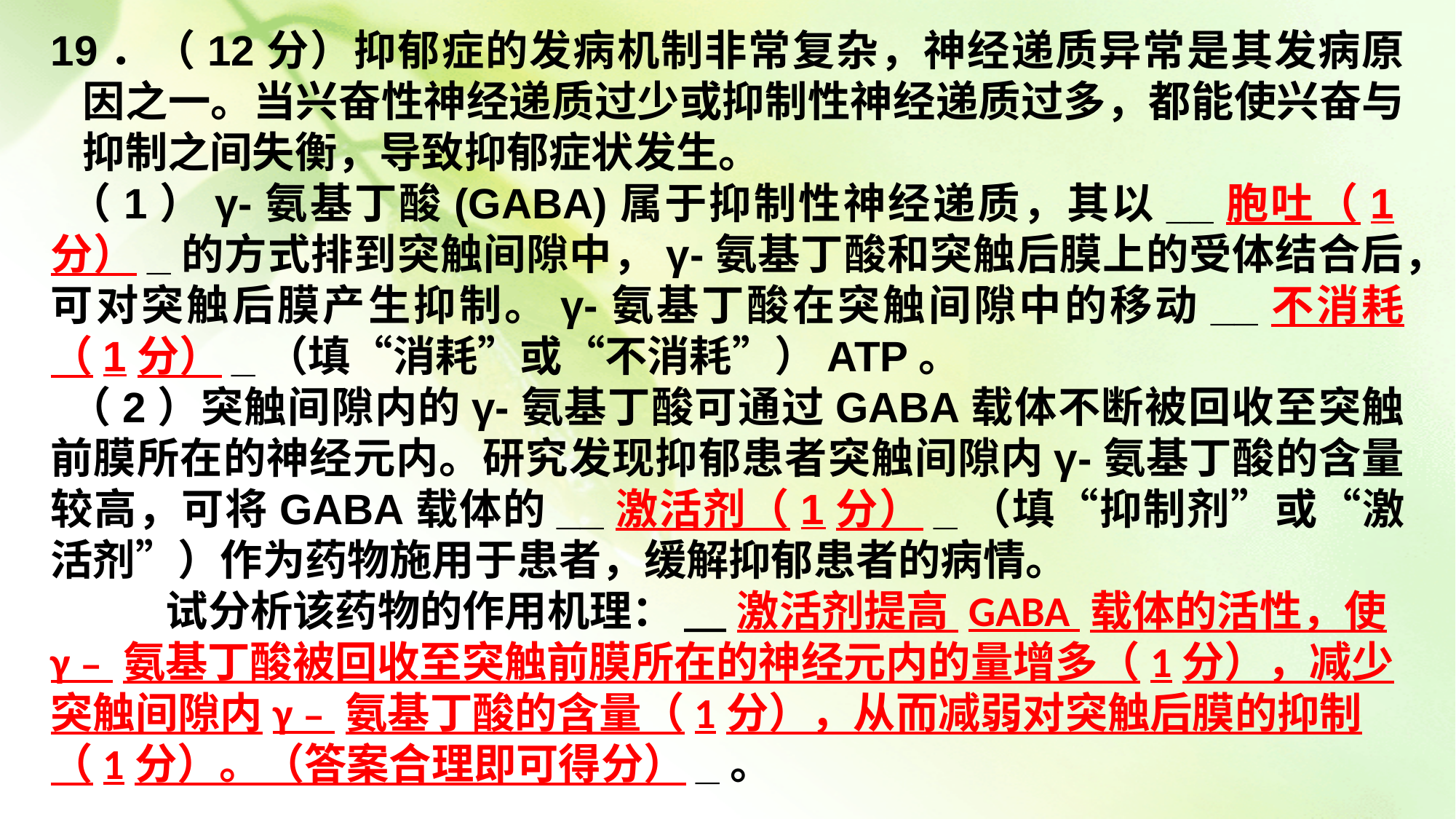

19．（12分）抑郁症的发病机制非常复杂，神经递质异常是其发病原因之一。当兴奋性神经递质过少或抑制性神经递质过多，都能使兴奋与抑制之间失衡，导致抑郁症状发生。
（1）γ-氨基丁酸(GABA)属于抑制性神经递质，其以__胞吐（1分）_的方式排到突触间隙中，γ-氨基丁酸和突触后膜上的受体结合后，可对突触后膜产生抑制。γ-氨基丁酸在突触间隙中的移动__不消耗 （1分）_（填“消耗”或“不消耗”）ATP。
（2）突触间隙内的γ-氨基丁酸可通过GABA载体不断被回收至突触前膜所在的神经元内。研究发现抑郁患者突触间隙内γ-氨基丁酸的含量较高，可将GABA载体的__激活剂（1分）_（填“抑制剂”或“激活剂”）作为药物施用于患者，缓解抑郁患者的病情。
         试分析该药物的作用机理：__激活剂提高 GABA 载体的活性，使γ﹣氨基丁酸被回收至突触前膜所在的神经元内的量增多（1分），减少突触间隙内γ﹣氨基丁酸的含量（1分），从而减弱对突触后膜的抑制（1分）。（答案合理即可得分）_。